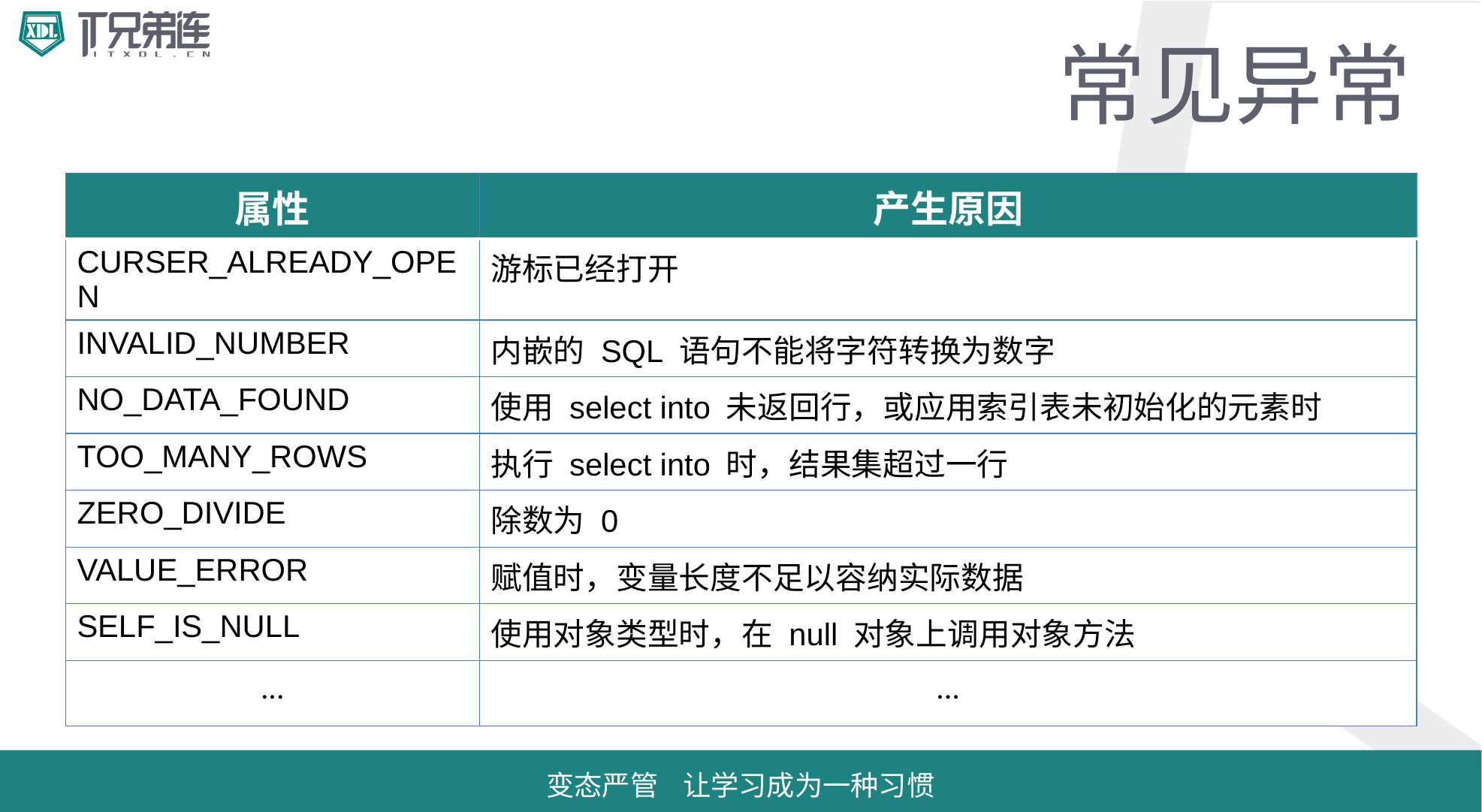

# 常见异常
| 属性 | 产生原因 |
| --- | --- |
| CURSER\_ALREADY\_OPEN | 游标已经打开 |
| INVALID\_NUMBER | 内嵌的 SQL 语句不能将字符转换为数字 |
| NO\_DATA\_FOUND | 使用 select into 未返回行，或应用索引表未初始化的元素时 |
| TOO\_MANY\_ROWS | 执行 select into 时，结果集超过一行 |
| ZERO\_DIVIDE | 除数为 0 |
| VALUE\_ERROR | 赋值时，变量长度不足以容纳实际数据 |
| SELF\_IS\_NULL | 使用对象类型时，在 null 对象上调用对象方法 |
| ... | ... |